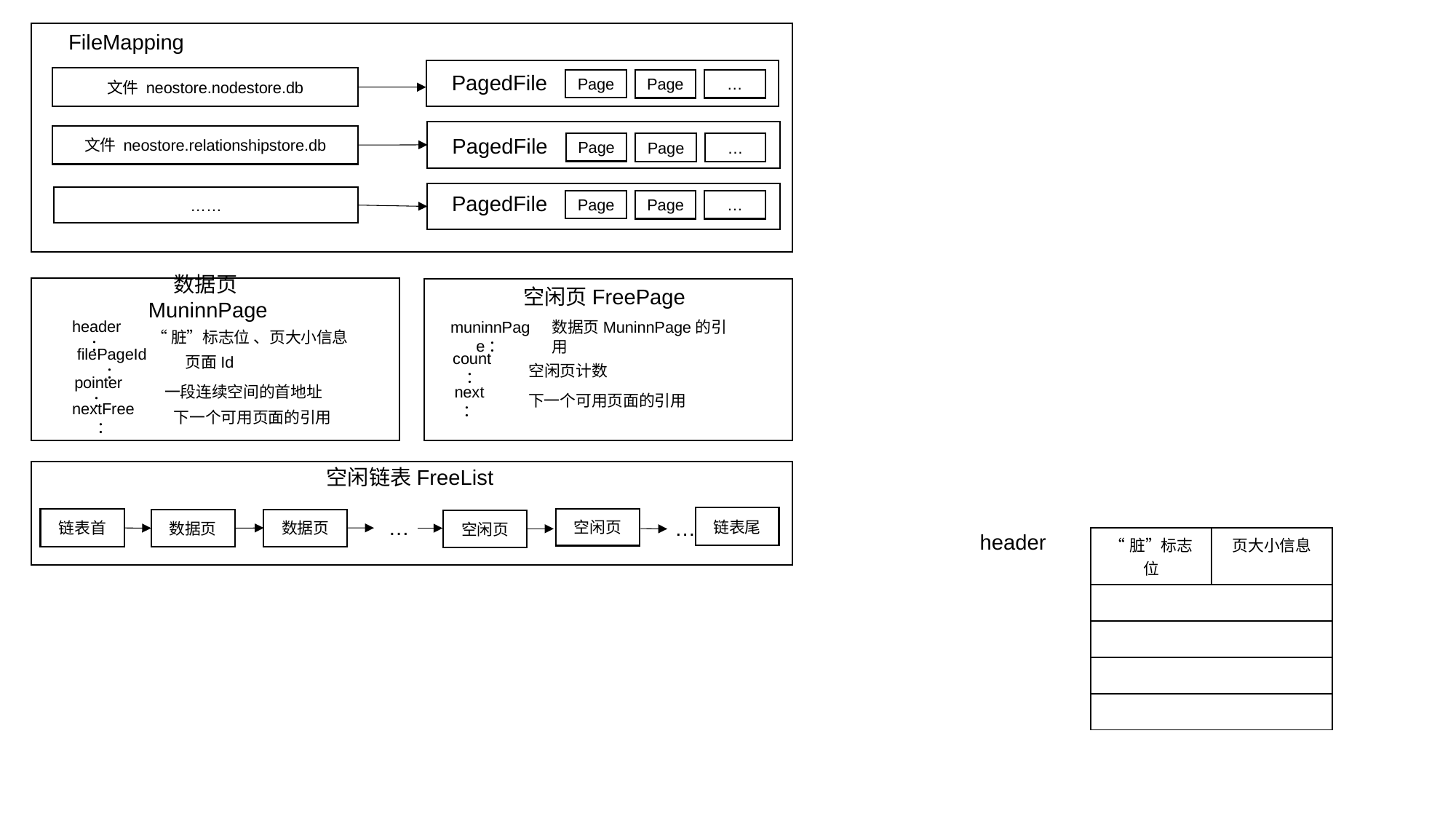

FileMapping

文件 neostore.nodestore.db
Page
Page
…
PagedFile

文件 neostore.relationshipstore.db
Page
Page
…
PagedFile

……
Page
Page
…
PagedFile

数据页MuninnPage
空闲页FreePage
“脏”标志位 、页大小信息
header：
数据页MuninnPage的引用
muninnPage：
页面Id
count：
filePageId：
空闲页计数
pointer：
一段连续空间的首地址
下一个可用页面的引用
next：
下一个可用页面的引用
nextFree：

空闲链表FreeList
链表尾
空闲页
链表首
数据页
数据页
空闲页
…
…
header
| “脏”标志位 | 页大小信息 |
| --- | --- |
|  |  |
|  |  |
|  |  |
|  |  |